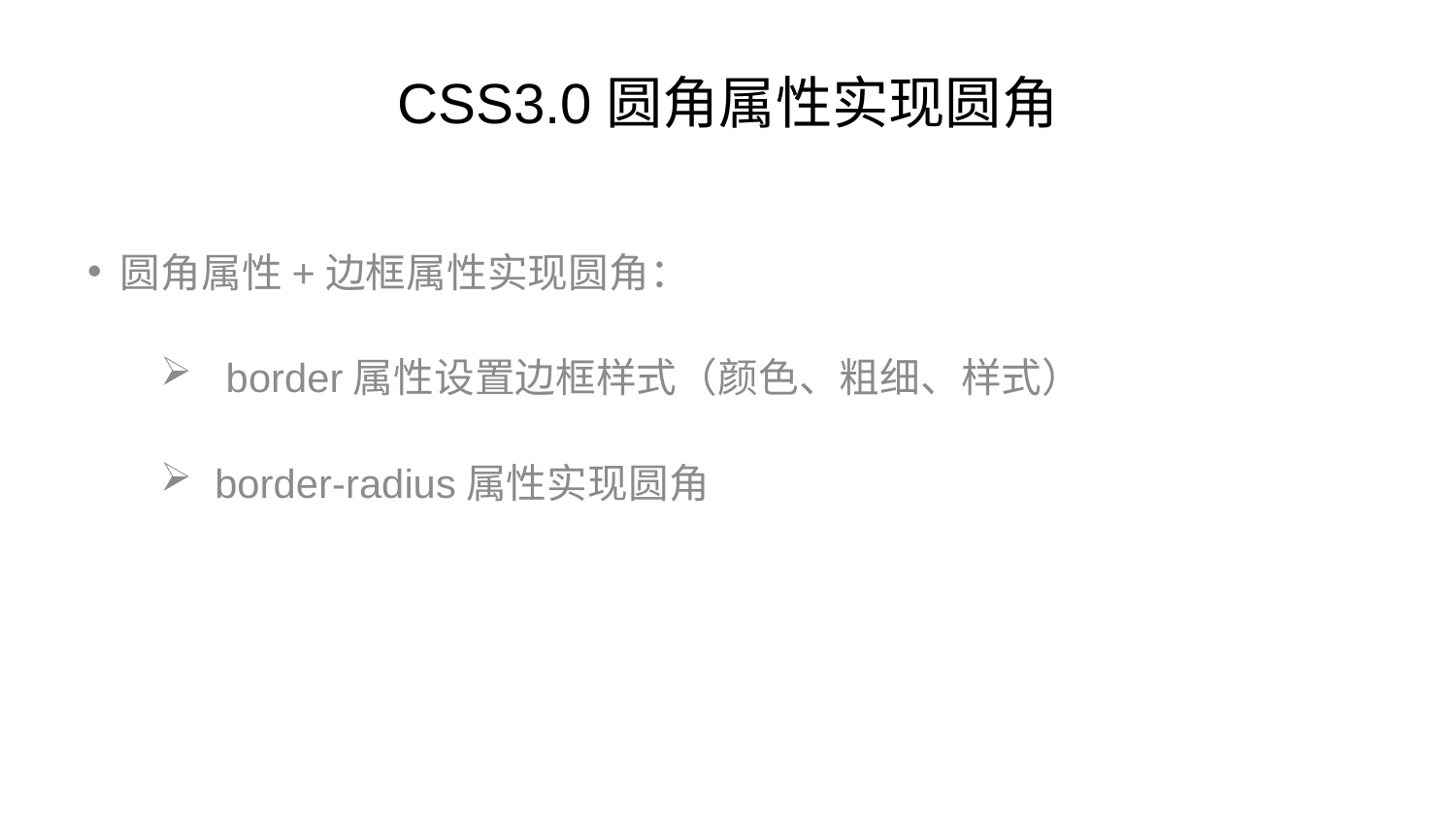

CSS3.0圆角属性实现圆角
 圆角属性+边框属性实现圆角：
 border属性设置边框样式（颜色、粗细、样式）
border-radius属性实现圆角